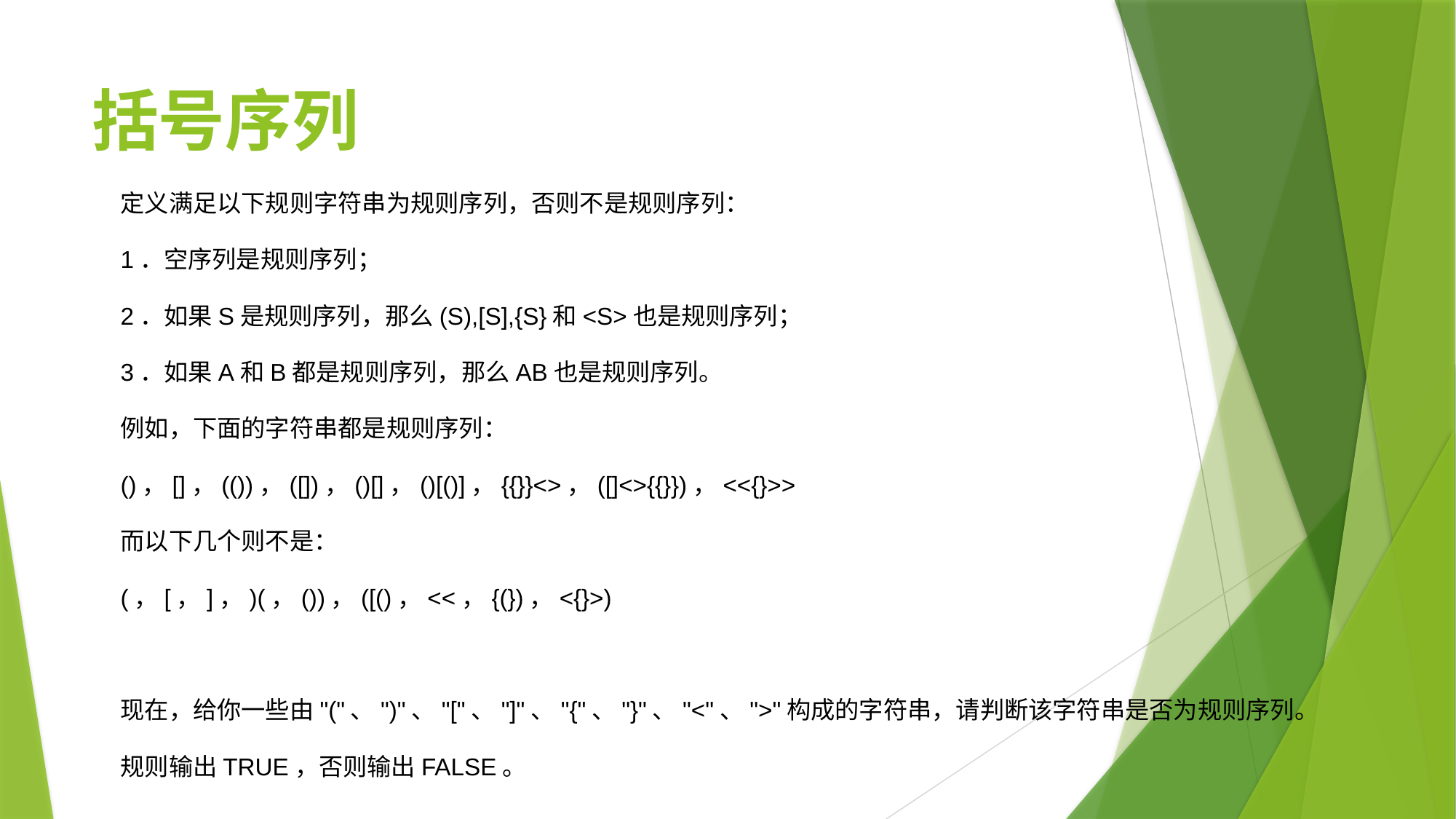

# 括号序列
定义满足以下规则字符串为规则序列，否则不是规则序列：
1．空序列是规则序列；
2．如果S是规则序列，那么(S),[S],{S}和<S>也是规则序列；
3．如果A和B都是规则序列，那么AB也是规则序列。
例如，下面的字符串都是规则序列：
()，[]，(())，([])，()[]，()[()]，{{}}<>，([]<>{{}})，<<{}>>
而以下几个则不是：
(，[，]，)(，())，([()，<<，{(})，<{}>)

现在，给你一些由"("、")"、"["、"]"、"{"、"}"、"<"、">"构成的字符串，请判断该字符串是否为规则序列。
规则输出TRUE，否则输出FALSE。